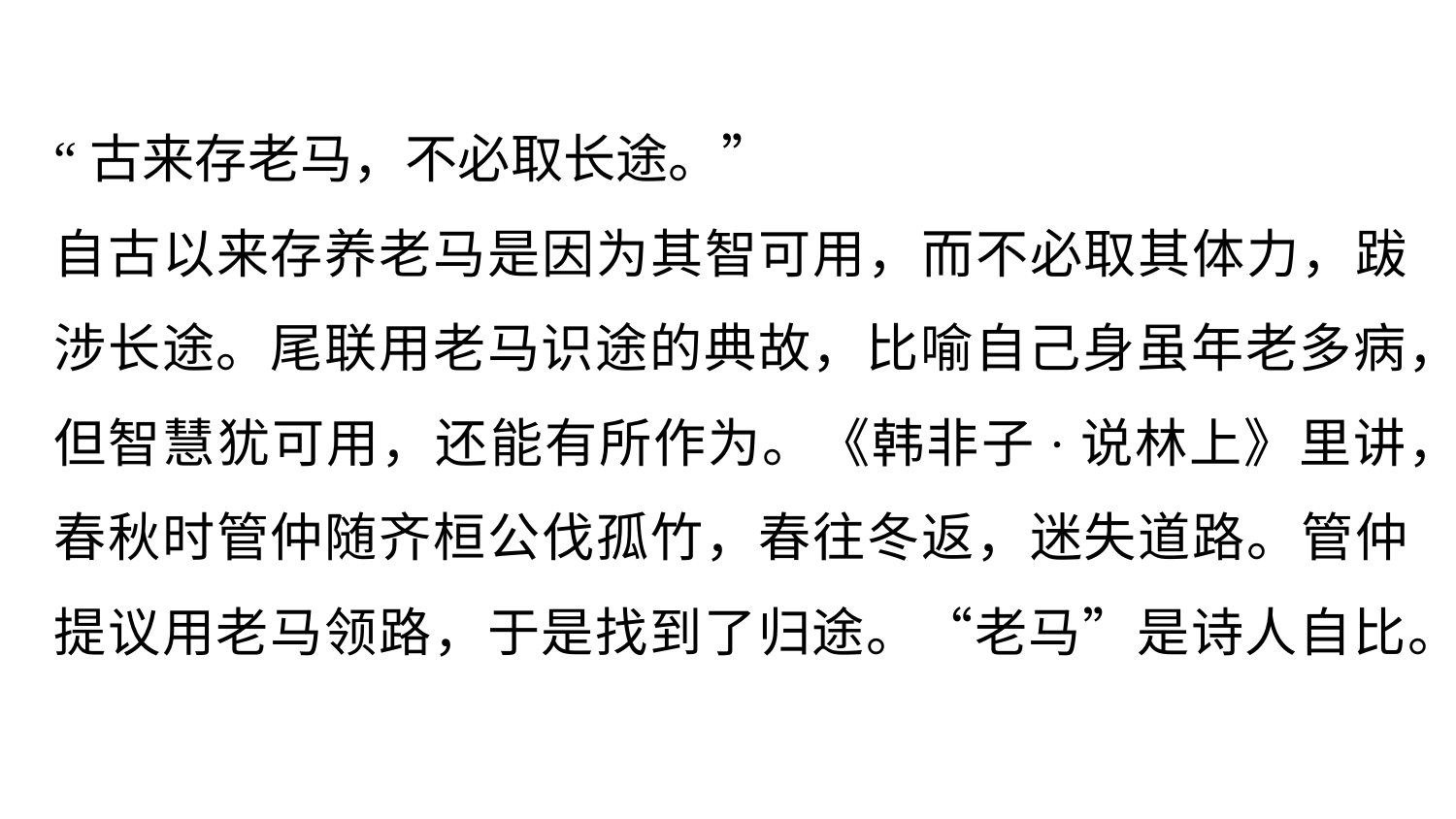

“古来存老马，不必取长途。”
自古以来存养老马是因为其智可用，而不必取其体力，跋涉长途。尾联用老马识途的典故，比喻自己身虽年老多病，但智慧犹可用，还能有所作为。《韩非子·说林上》里讲，春秋时管仲随齐桓公伐孤竹，春往冬返，迷失道路。管仲提议用老马领路，于是找到了归途。“老马”是诗人自比。